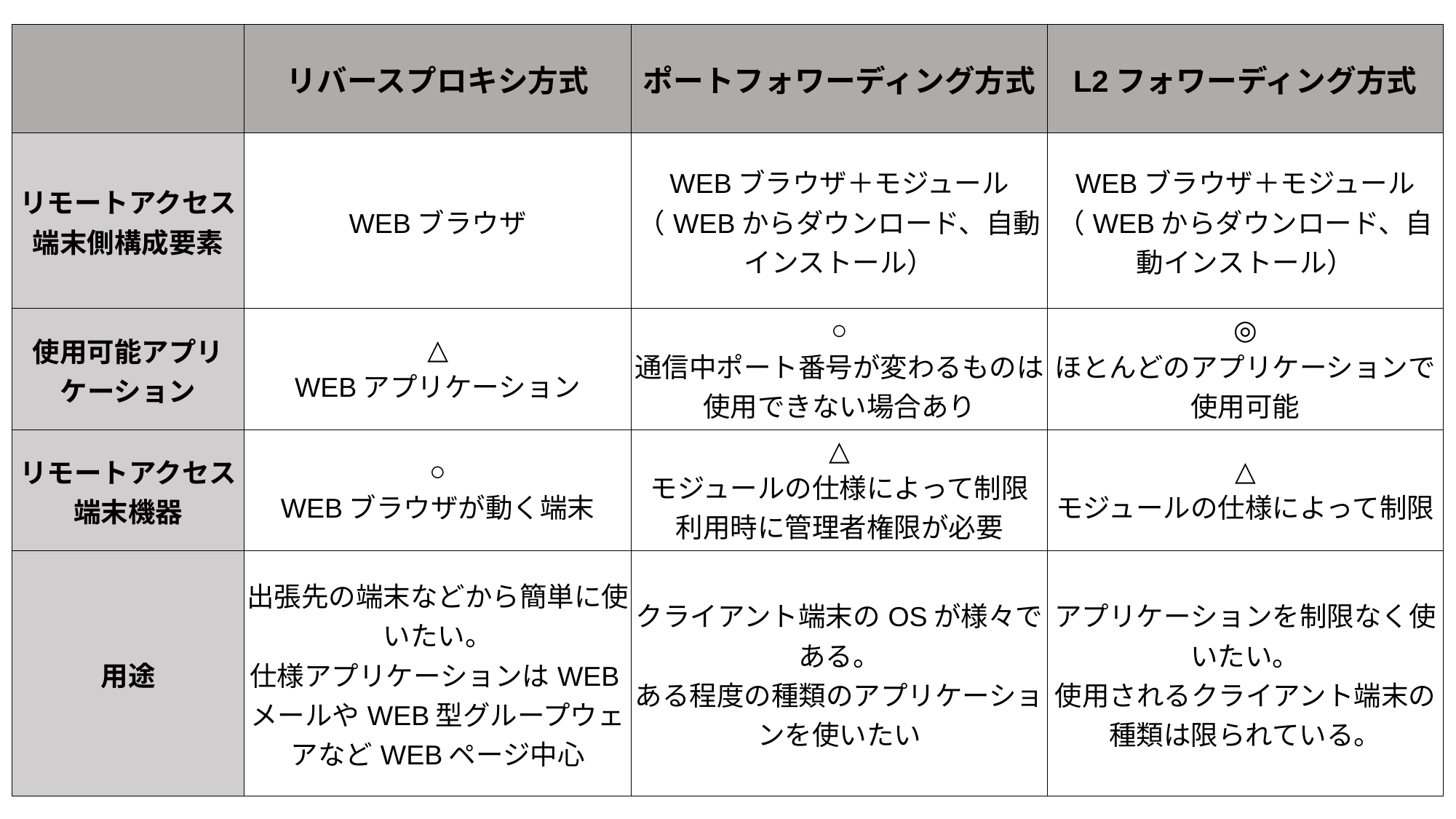

|  | リバースプロキシ方式 | ポートフォワーディング方式 | L2フォワーディング方式 |
| --- | --- | --- | --- |
| リモートアクセス端末側構成要素 | WEBブラウザ | WEBブラウザ＋モジュール（WEBからダウンロード、自動インストール） | WEBブラウザ＋モジュール（WEBからダウンロード、自動インストール） |
| 使用可能アプリケーション | △ WEBアプリケーション | ○ 通信中ポート番号が変わるものは使用できない場合あり | ◎ ほとんどのアプリケーションで使用可能 |
| リモートアクセス端末機器 | ○ WEBブラウザが動く端末 | △ モジュールの仕様によって制限 利用時に管理者権限が必要 | △ モジュールの仕様によって制限 |
| 用途 | 出張先の端末などから簡単に使いたい。 仕様アプリケーションはWEBメールやWEB型グループウェアなどWEBページ中心 | クライアント端末のOSが様々である。 ある程度の種類のアプリケーションを使いたい | アプリケーションを制限なく使いたい。 使用されるクライアント端末の種類は限られている。 |